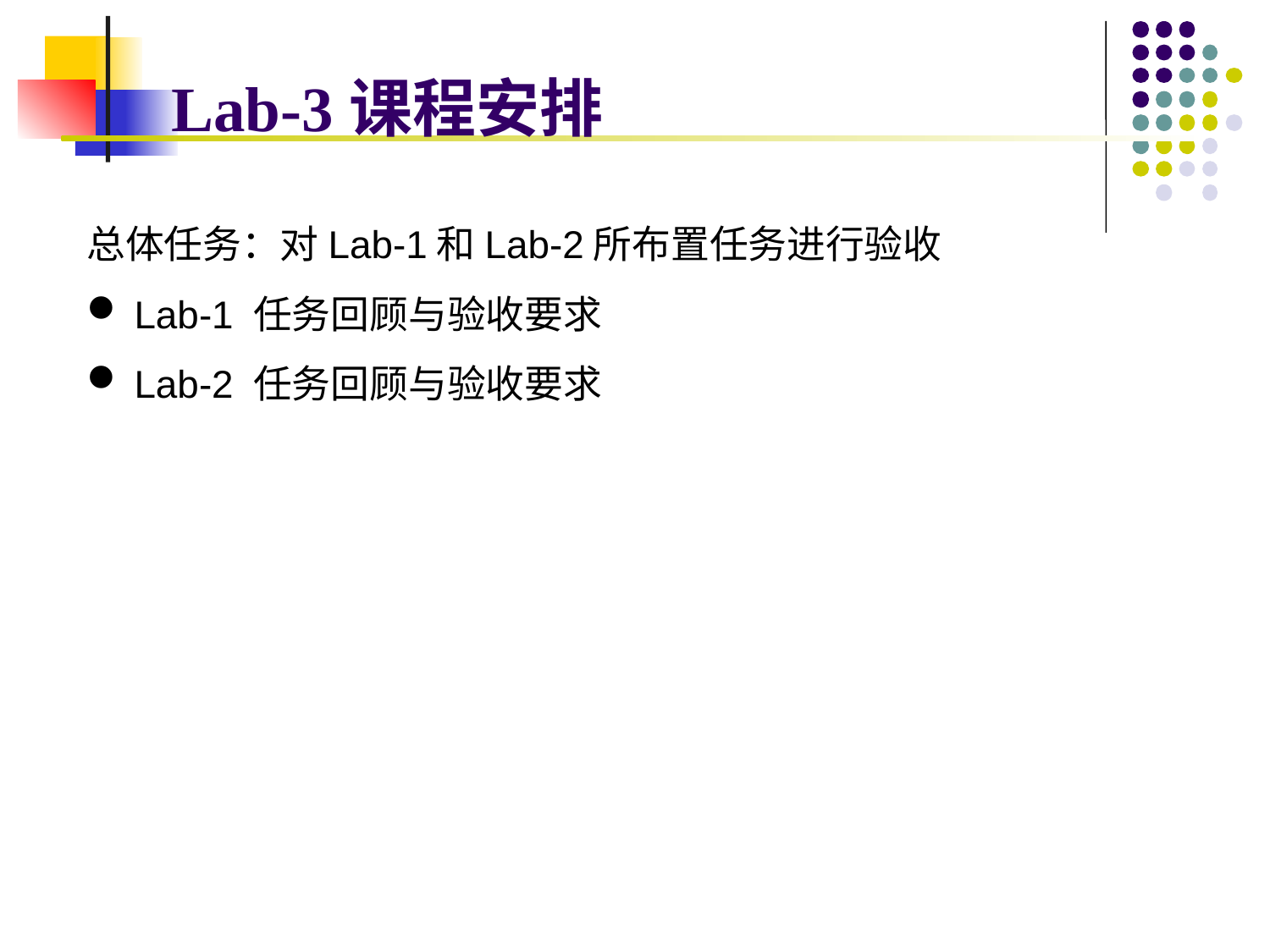

# Lab-3课程安排
总体任务：对Lab-1和Lab-2所布置任务进行验收
Lab-1 任务回顾与验收要求
Lab-2 任务回顾与验收要求